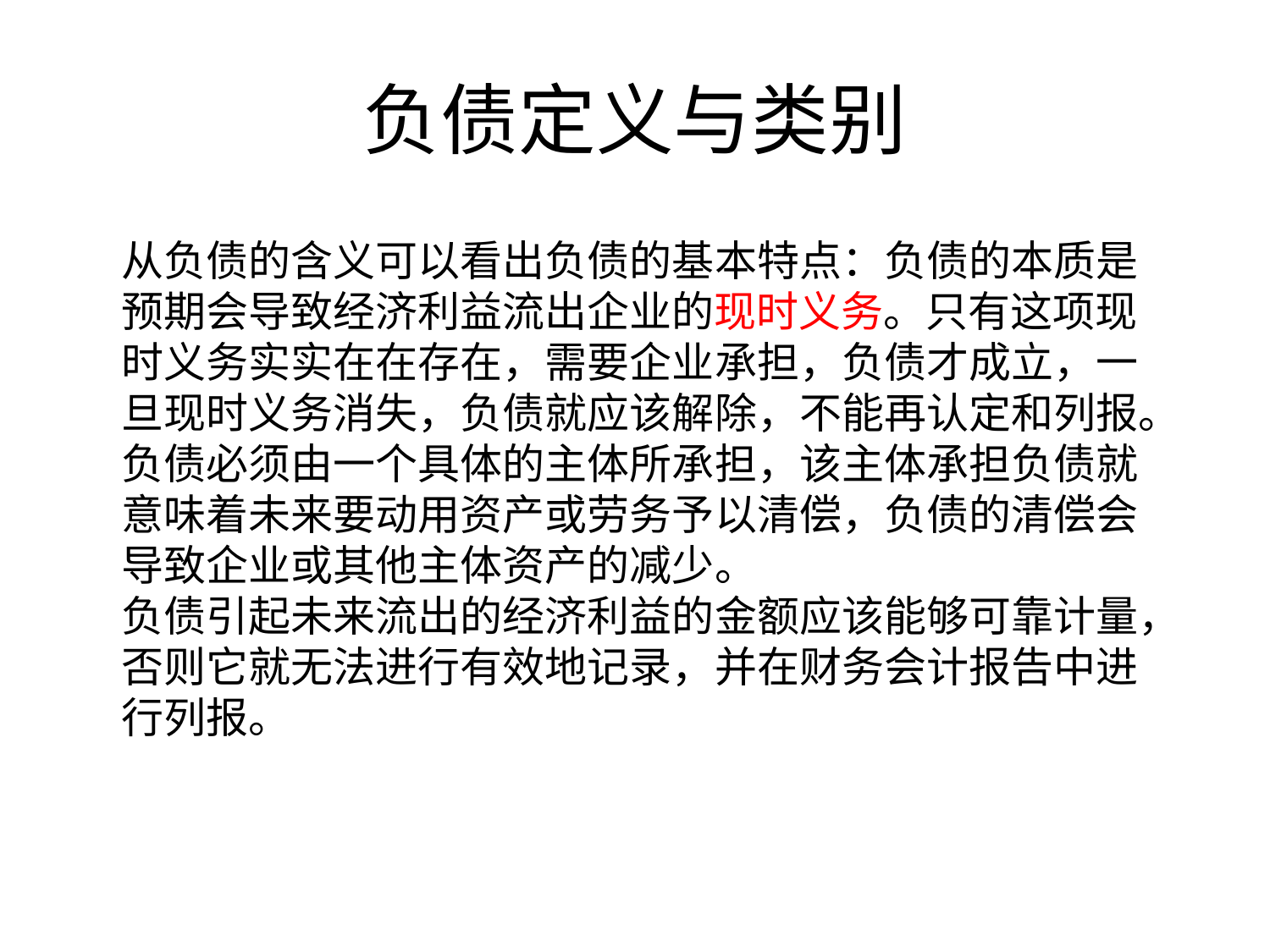

# 负债定义与类别
从负债的含义可以看出负债的基本特点：负债的本质是预期会导致经济利益流出企业的现时义务。只有这项现时义务实实在在存在，需要企业承担，负债才成立，一旦现时义务消失，负债就应该解除，不能再认定和列报。负债必须由一个具体的主体所承担，该主体承担负债就意味着未来要动用资产或劳务予以清偿，负债的清偿会导致企业或其他主体资产的减少。
负债引起未来流出的经济利益的金额应该能够可靠计量，否则它就无法进行有效地记录，并在财务会计报告中进行列报。